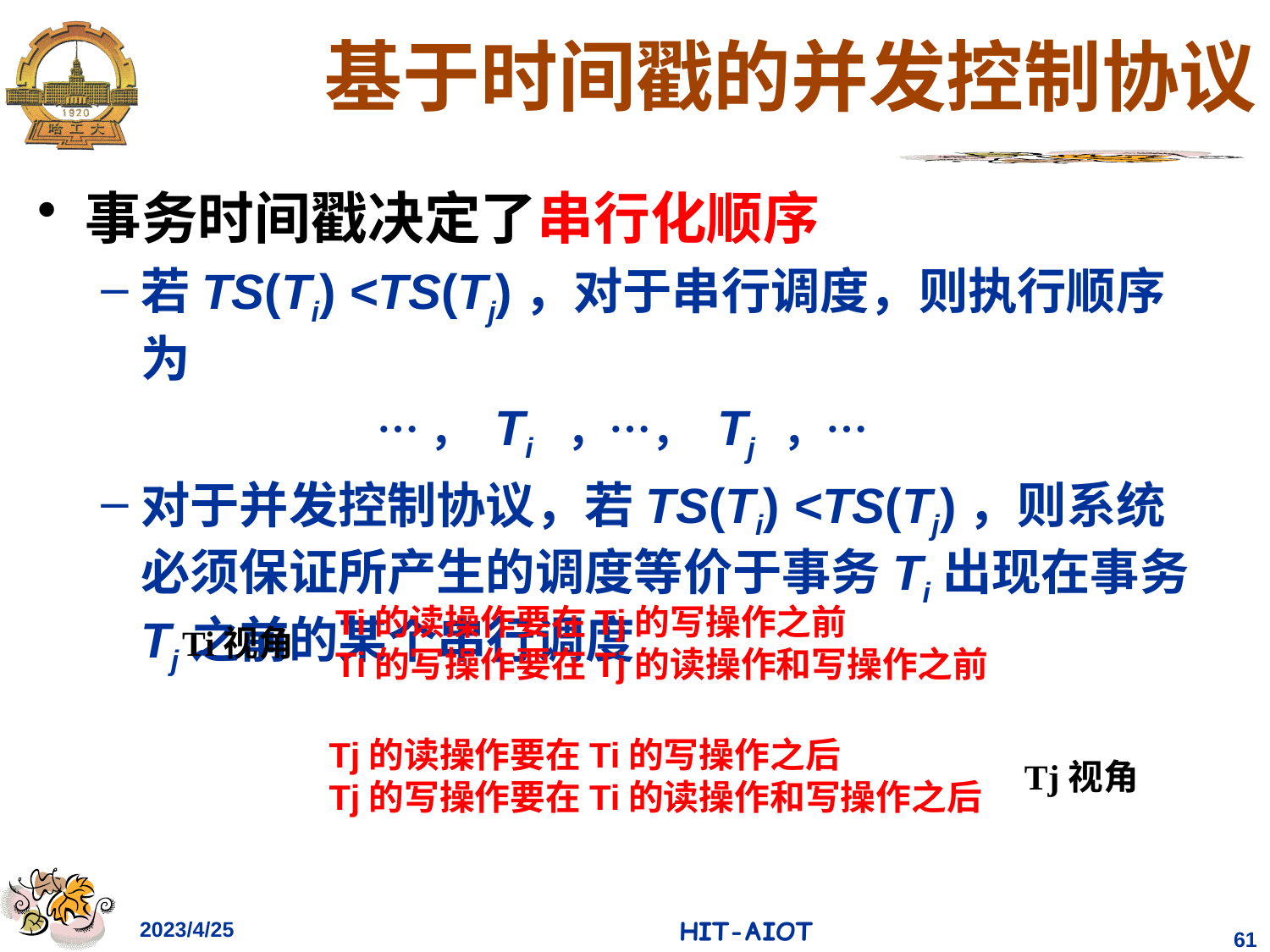

# 基于时间戳的并发控制协议
事务时间戳决定了串行化顺序
若TS(Ti) <TS(Tj)，对于串行调度，则执行顺序为
                             …， Ti  ，…， Tj  ，…
对于并发控制协议，若TS(Ti) <TS(Tj)，则系统必须保证所产生的调度等价于事务Ti出现在事务Tj之前的某个串行调度

Ti的读操作要在Tj的写操作之前
Ti的写操作要在Tj的读操作和写操作之前
Ti视角
Tj的读操作要在Ti的写操作之后
Tj的写操作要在Ti的读操作和写操作之后
Tj视角
2023/4/25
HIT-AIOT
61